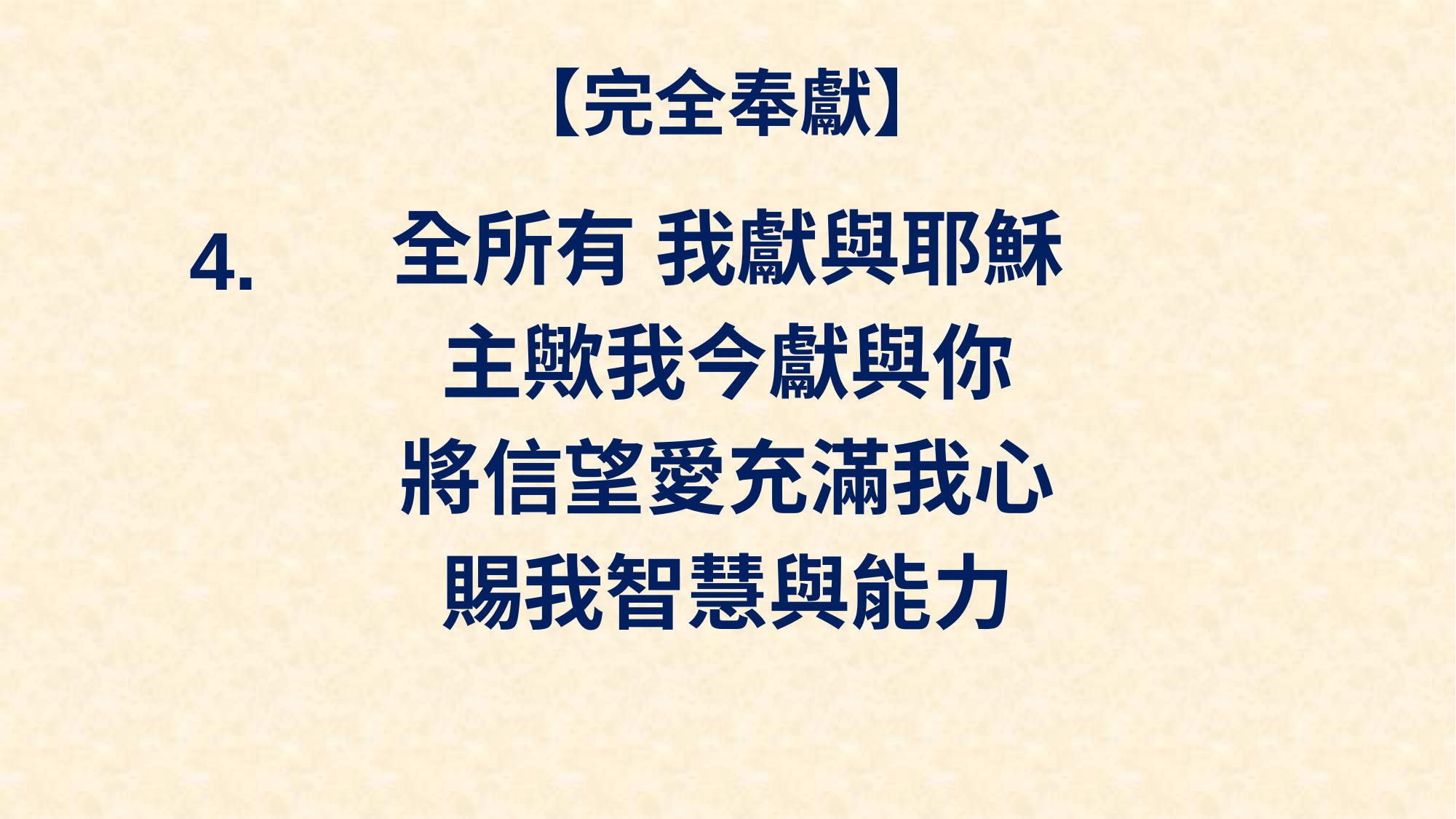

# 【完全奉獻】
全所有 我獻與耶穌
主歟我今獻與你
將信望愛充滿我心
賜我智慧與能力
4.